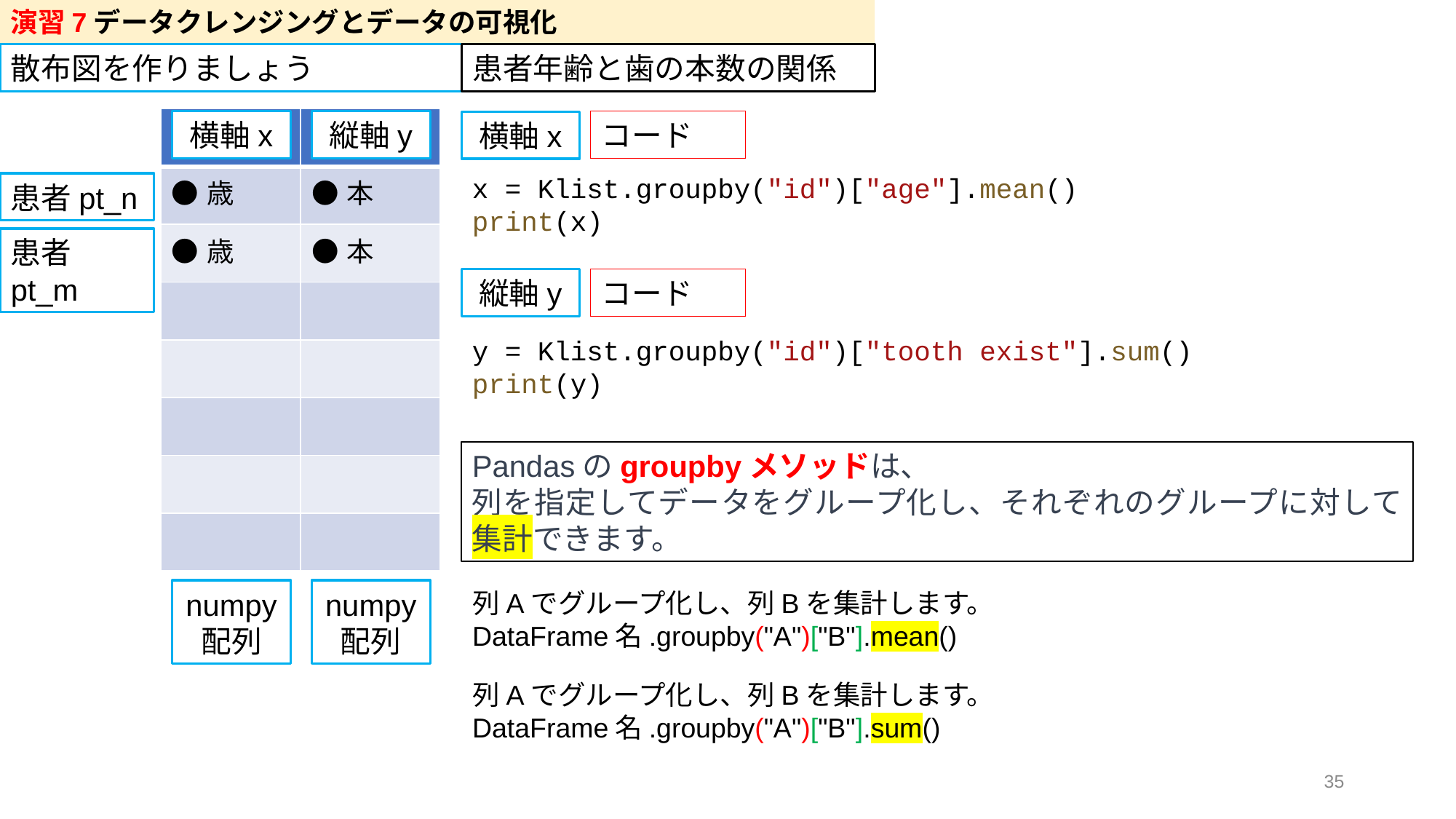

演習7データクレンジングとデータの可視化
散布図を作りましょう
患者年齢と歯の本数の関係
|  |  |
| --- | --- |
| ●歳 | ●本 |
| ●歳 | ●本 |
|  |  |
|  |  |
|  |  |
|  |  |
|  |  |
横軸x
縦軸y
コード
横軸x
x = Klist.groupby("id")["age"].mean()
print(x)
患者pt_n
患者pt_m
縦軸y
コード
y = Klist.groupby("id")["tooth exist"].sum()
print(y)
Pandasのgroupbyメソッドは、
列を指定してデータをグループ化し、それぞれのグループに対して集計できます。
numpy
配列
numpy
配列
列Aでグループ化し、列Bを集計します。
DataFrame名.groupby("A")["B"].mean()
列Aでグループ化し、列Bを集計します。
DataFrame名.groupby("A")["B"].sum()
35